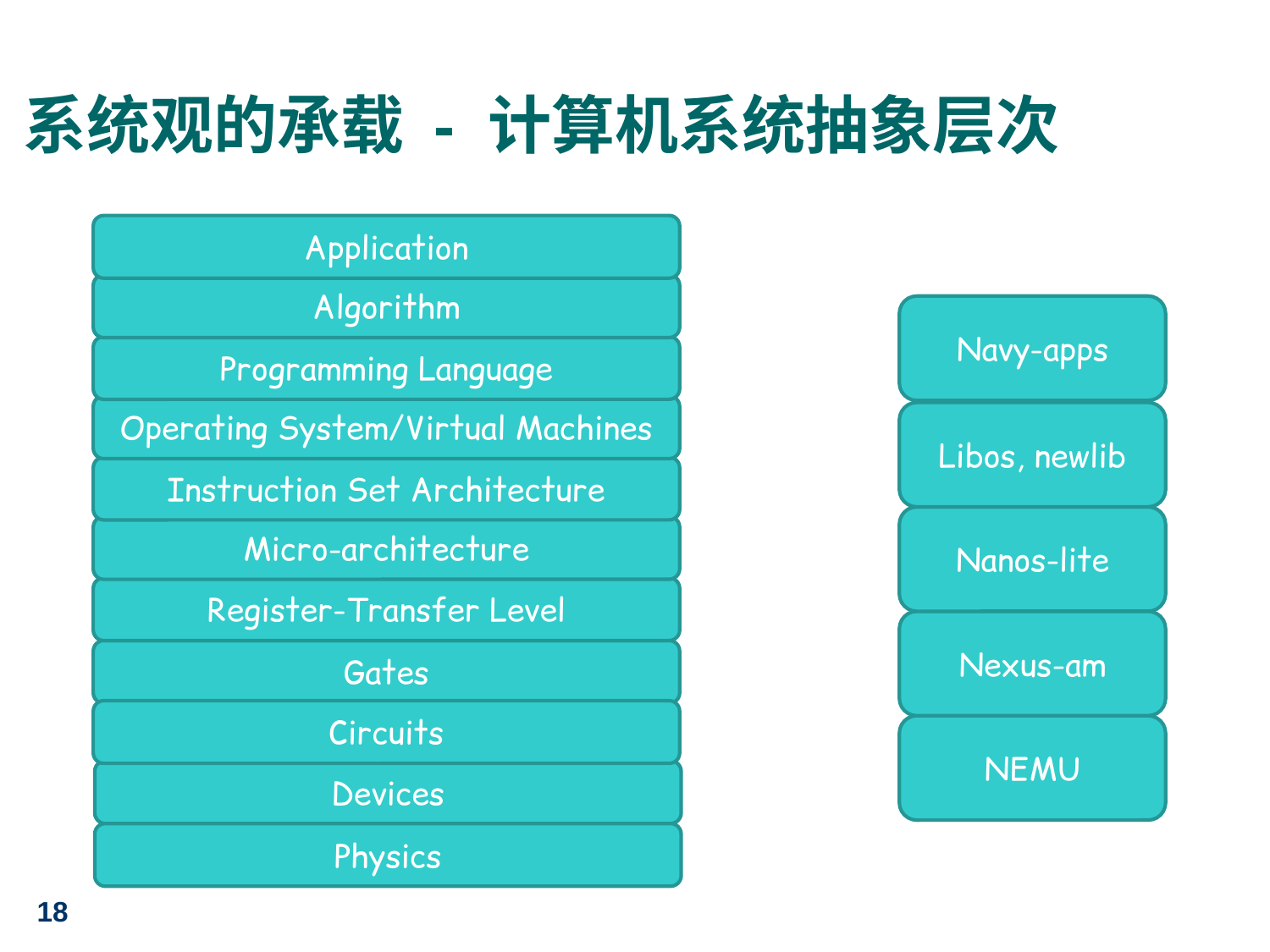

# 系统观的承载 - 计算机系统抽象层次
Application

OS应用
C库
操作系统
计算机抽象模型
硬件功能
Algorithm
Navy-apps
Programming Language
Operating System/Virtual Machines
Libos, newlib
Instruction Set Architecture
Nanos-lite
Micro-architecture
Register-Transfer Level
Nexus-am
Gates
Circuits
NEMU
Devices
Physics
18